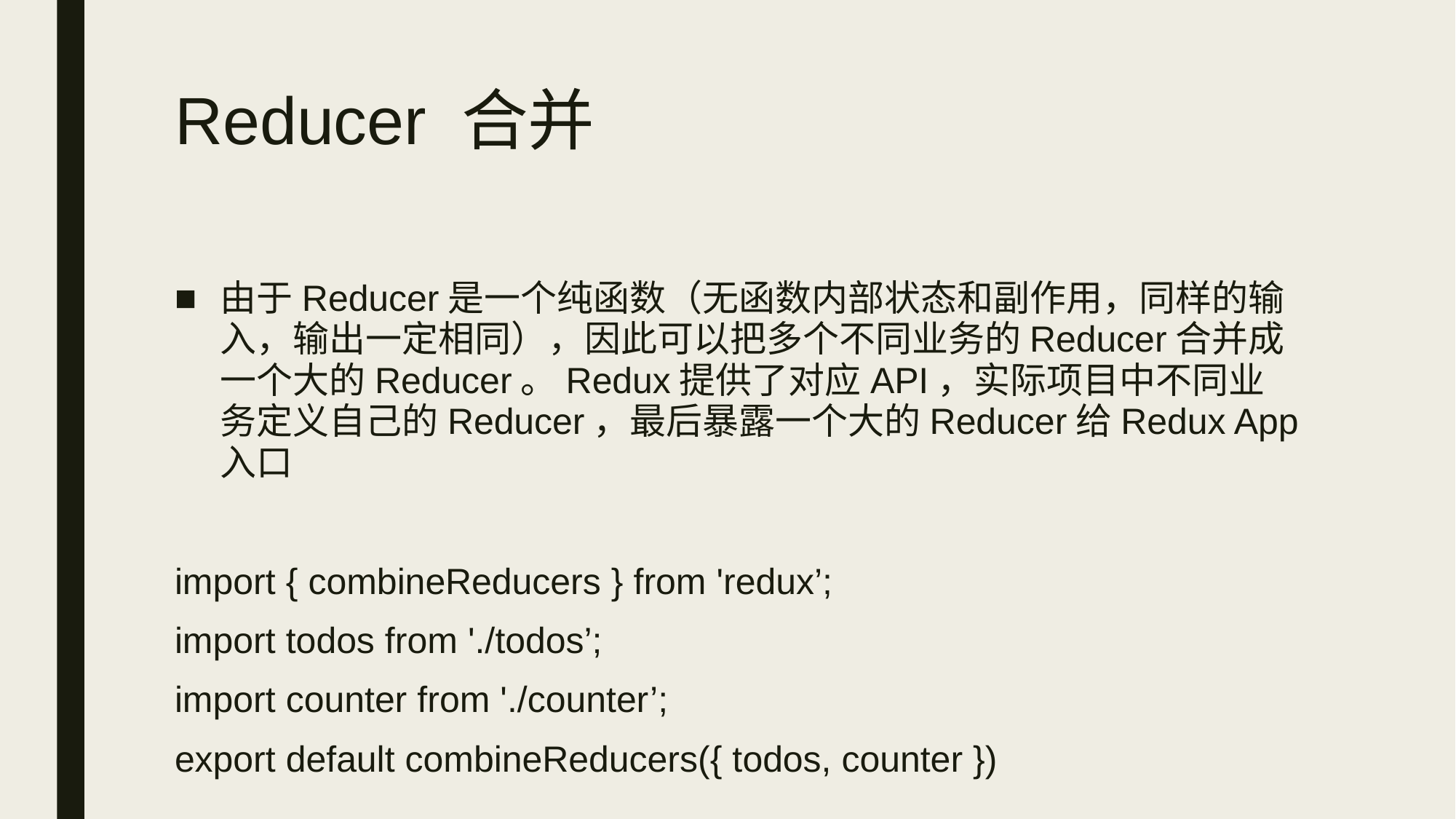

# Reducer 合并
由于Reducer是一个纯函数（无函数内部状态和副作用，同样的输入，输出一定相同），因此可以把多个不同业务的Reducer合并成一个大的Reducer。Redux提供了对应API，实际项目中不同业务定义自己的Reducer，最后暴露一个大的Reducer给Redux App入口

import { combineReducers } from 'redux’;
import todos from './todos’;
import counter from './counter’;
export default combineReducers({ todos, counter })